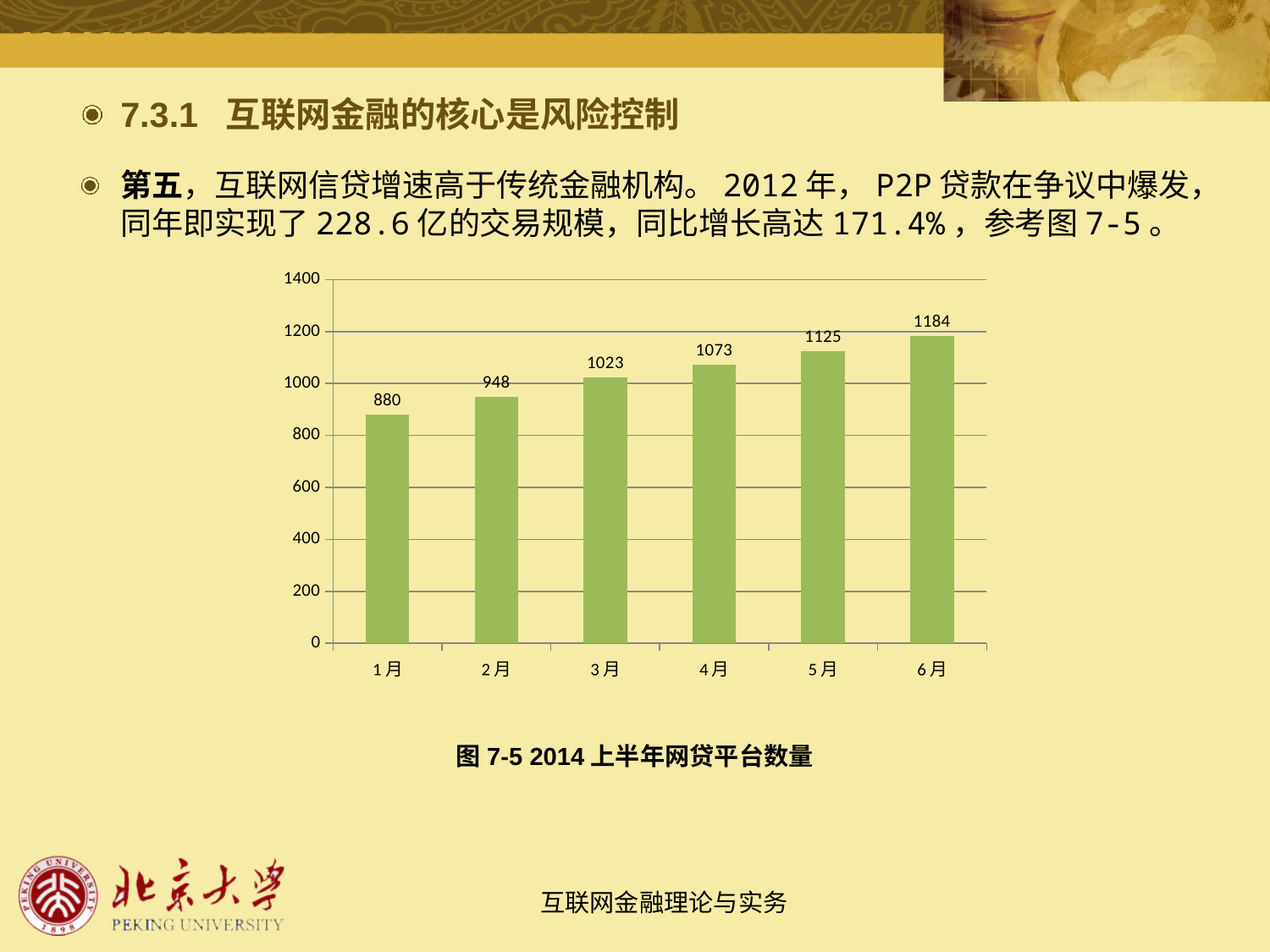

7.3.1  互联网金融的核心是风险控制
第五，互联网信贷增速高于传统金融机构。2012年，P2P贷款在争议中爆发，同年即实现了228.6亿的交易规模，同比增长高达171.4%，参考图7-5。

### Chart

| Category | 单位：家 |
|---|---|
| 1月 | 880.0 |
| 2月 | 948.0 |
| 3月 | 1023.0 |
| 4月 | 1073.0 |
| 5月 | 1125.0 |
| 6月 | 1184.0 |
图7-5 2014上半年网贷平台数量